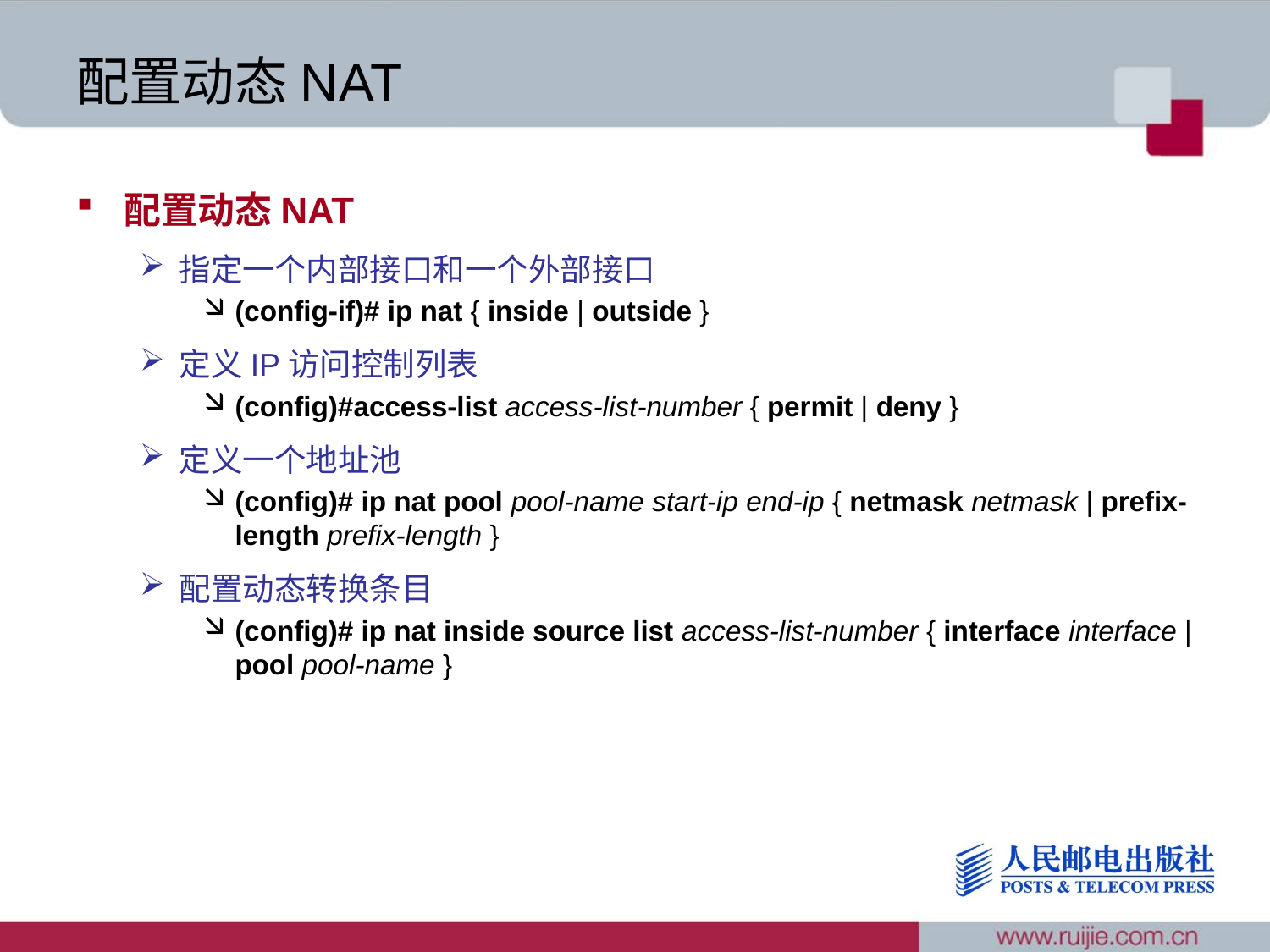

# 配置动态NAT
配置动态NAT
指定一个内部接口和一个外部接口
(config-if)# ip nat { inside | outside }
定义IP访问控制列表
(config)#access-list access-list-number { permit | deny }
定义一个地址池
(config)# ip nat pool pool-name start-ip end-ip { netmask netmask | prefix-length prefix-length }
配置动态转换条目
(config)# ip nat inside source list access-list-number { interface interface | pool pool-name }